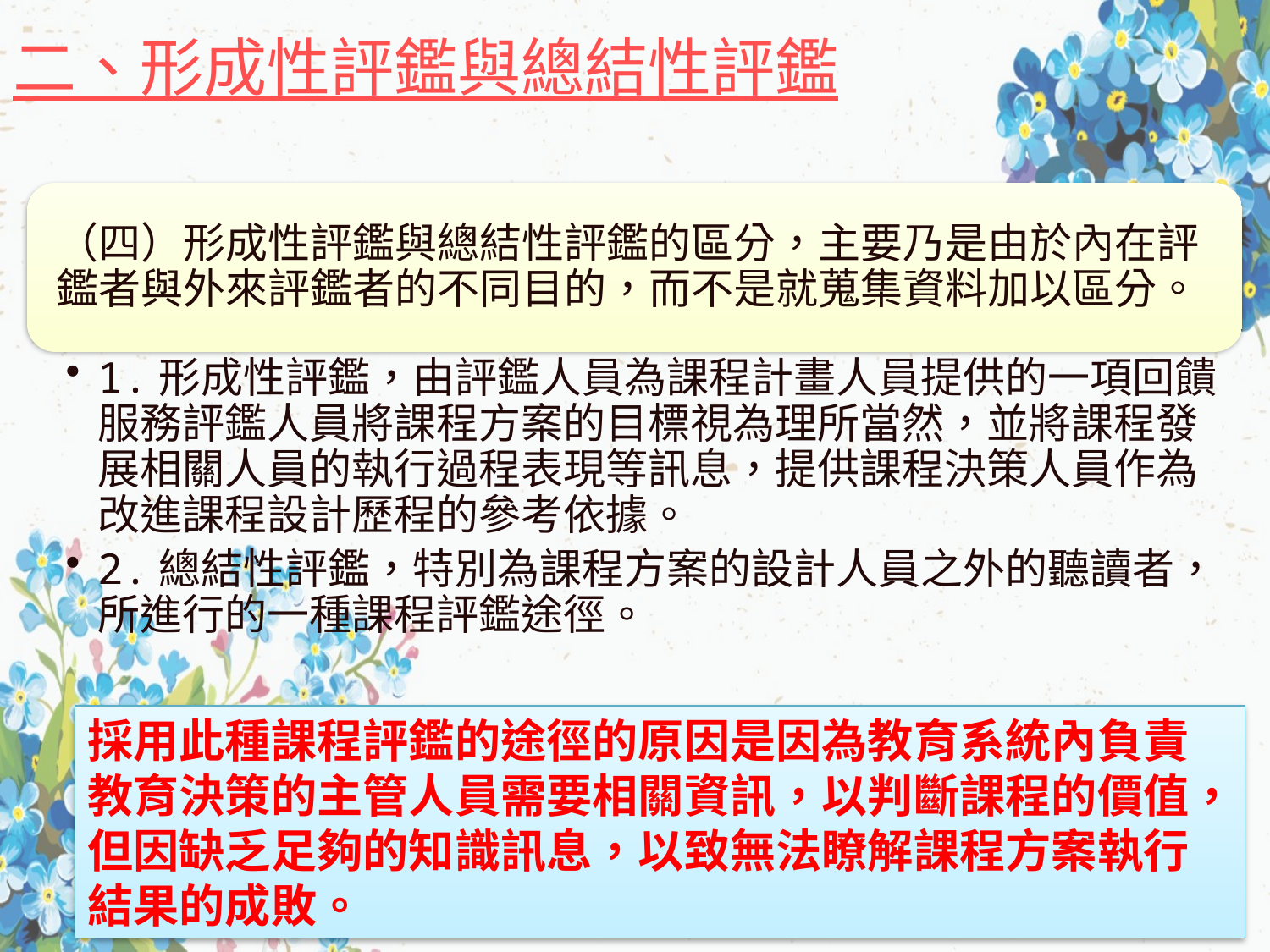

# 二、形成性評鑑與總結性評鑑
（四）形成性評鑑與總結性評鑑的區分，主要乃是由於內在評鑑者與外來評鑑者的不同目的，而不是就蒐集資料加以區分。
1.形成性評鑑，由評鑑人員為課程計畫人員提供的一項回饋服務評鑑人員將課程方案的目標視為理所當然，並將課程發展相關人員的執行過程表現等訊息，提供課程決策人員作為改進課程設計歷程的參考依據。
2.總結性評鑑，特別為課程方案的設計人員之外的聽讀者，所進行的一種課程評鑑途徑。
採用此種課程評鑑的途徑的原因是因為教育系統內負責教育決策的主管人員需要相關資訊，以判斷課程的價值，但因缺乏足夠的知識訊息，以致無法瞭解課程方案執行結果的成敗。